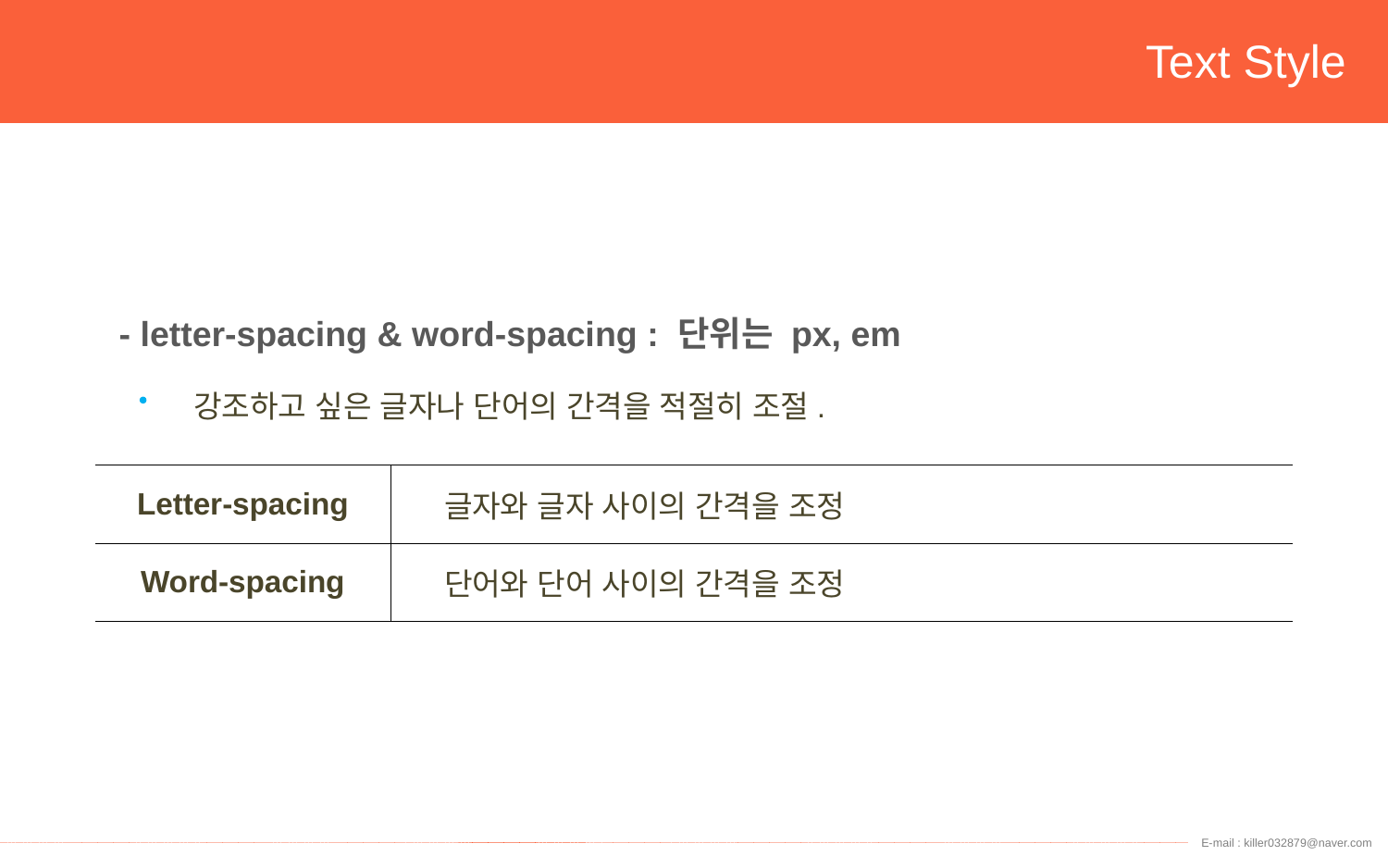

Text Style
- letter-spacing & word-spacing : 단위는 px, em
강조하고 싶은 글자나 단어의 간격을 적절히 조절.

| Letter-spacing | 글자와 글자 사이의 간격을 조정 |
| --- | --- |
| Word-spacing | 단어와 단어 사이의 간격을 조정 |